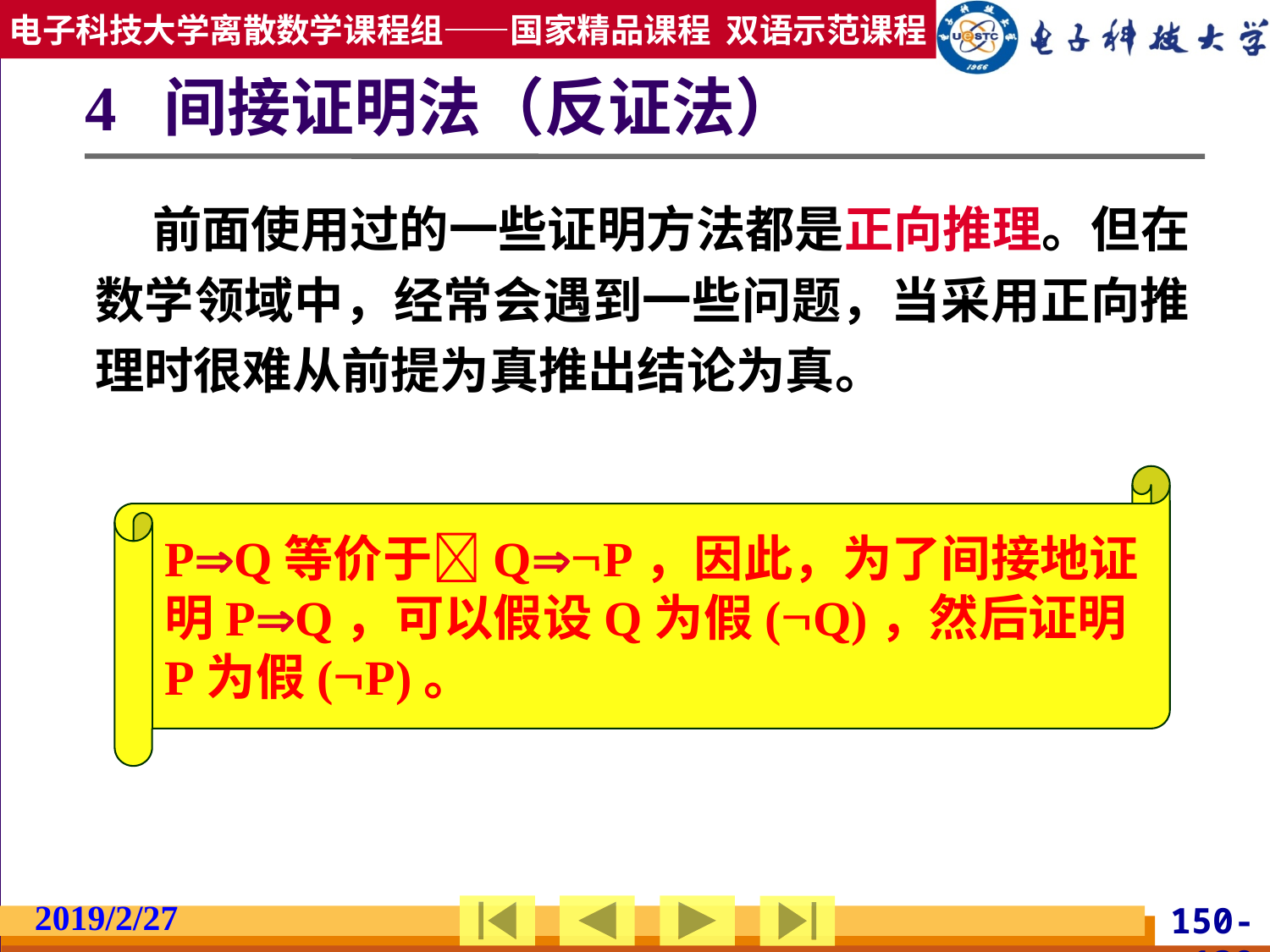

# 4  间接证明法（反证法）
    前面使用过的一些证明方法都是正向推理。但在数学领域中，经常会遇到一些问题，当采用正向推理时很难从前提为真推出结论为真。

P⇒Q等价于¬Q⇒¬P，因此，为了间接地证明P⇒Q，可以假设Q为假(¬Q)，然后证明P为假(¬P)。
2019/2/27